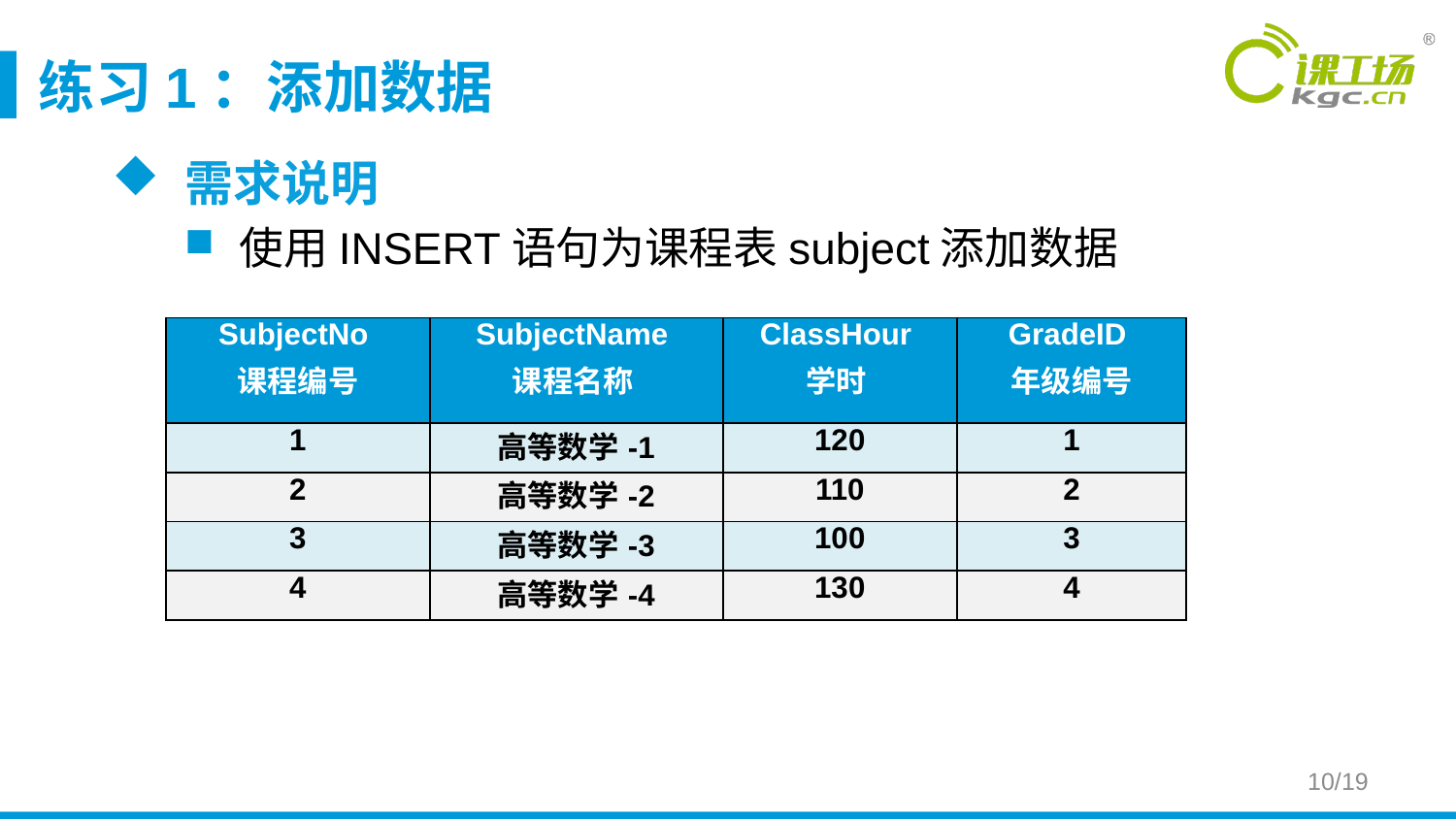

# 练习1：添加数据
需求说明
使用INSERT语句为课程表subject添加数据
| SubjectNo  课程编号 | SubjectName  课程名称 | ClassHour  学时 | GradeID  年级编号 |
| --- | --- | --- | --- |
| 1 | 高等数学-1 | 120 | 1 |
| 2 | 高等数学-2 | 110 | 2 |
| 3 | 高等数学-3 | 100 | 3 |
| 4 | 高等数学-4 | 130 | 4 |
10/19